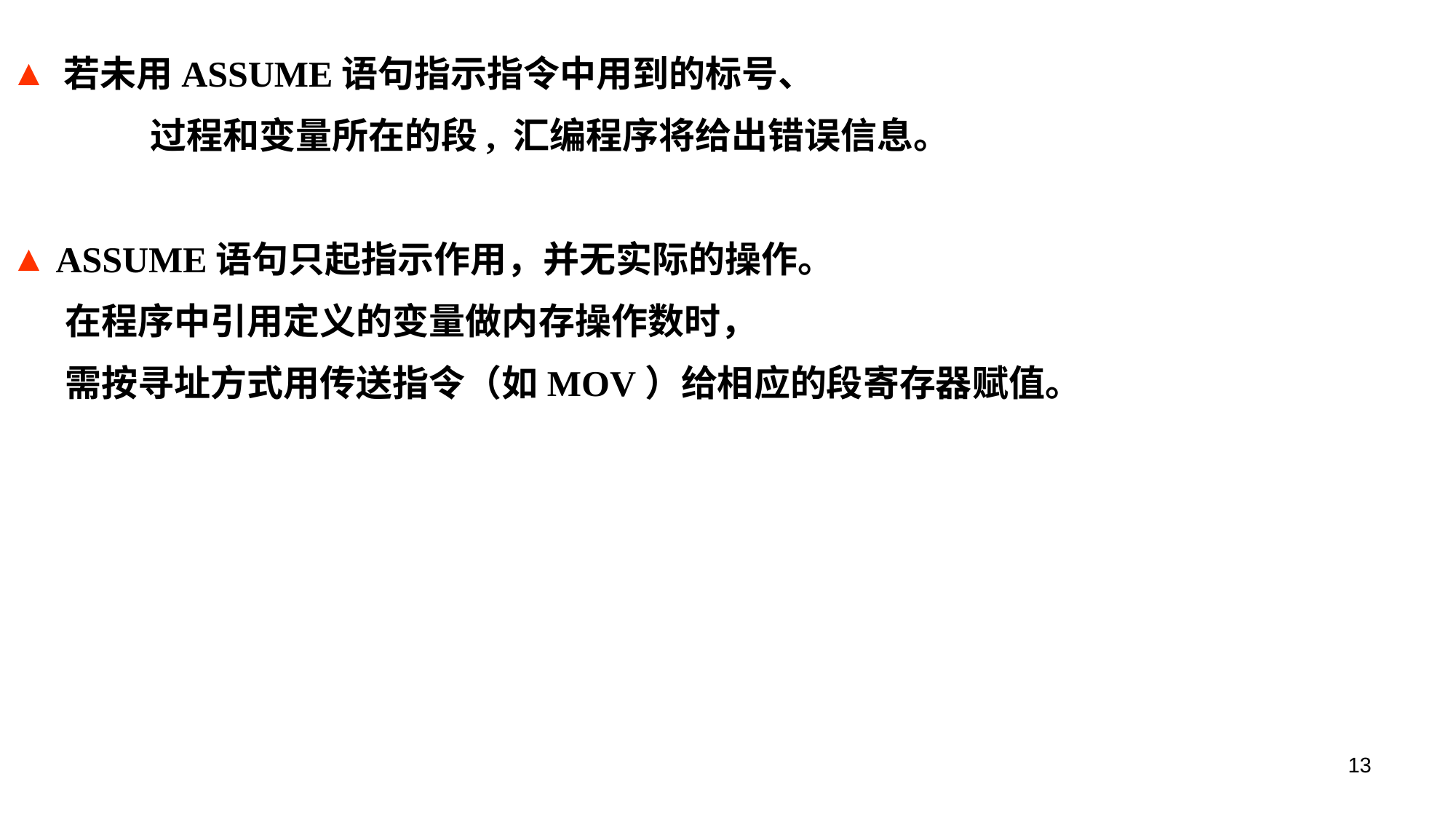

若未用ASSUME语句指示指令中用到的标号、
                过程和变量所在的段, 汇编程序将给出错误信息。

 ASSUME语句只起指示作用，并无实际的操作。
在程序中引用定义的变量做内存操作数时，
需按寻址方式用传送指令（如MOV）给相应的段寄存器赋值。
13